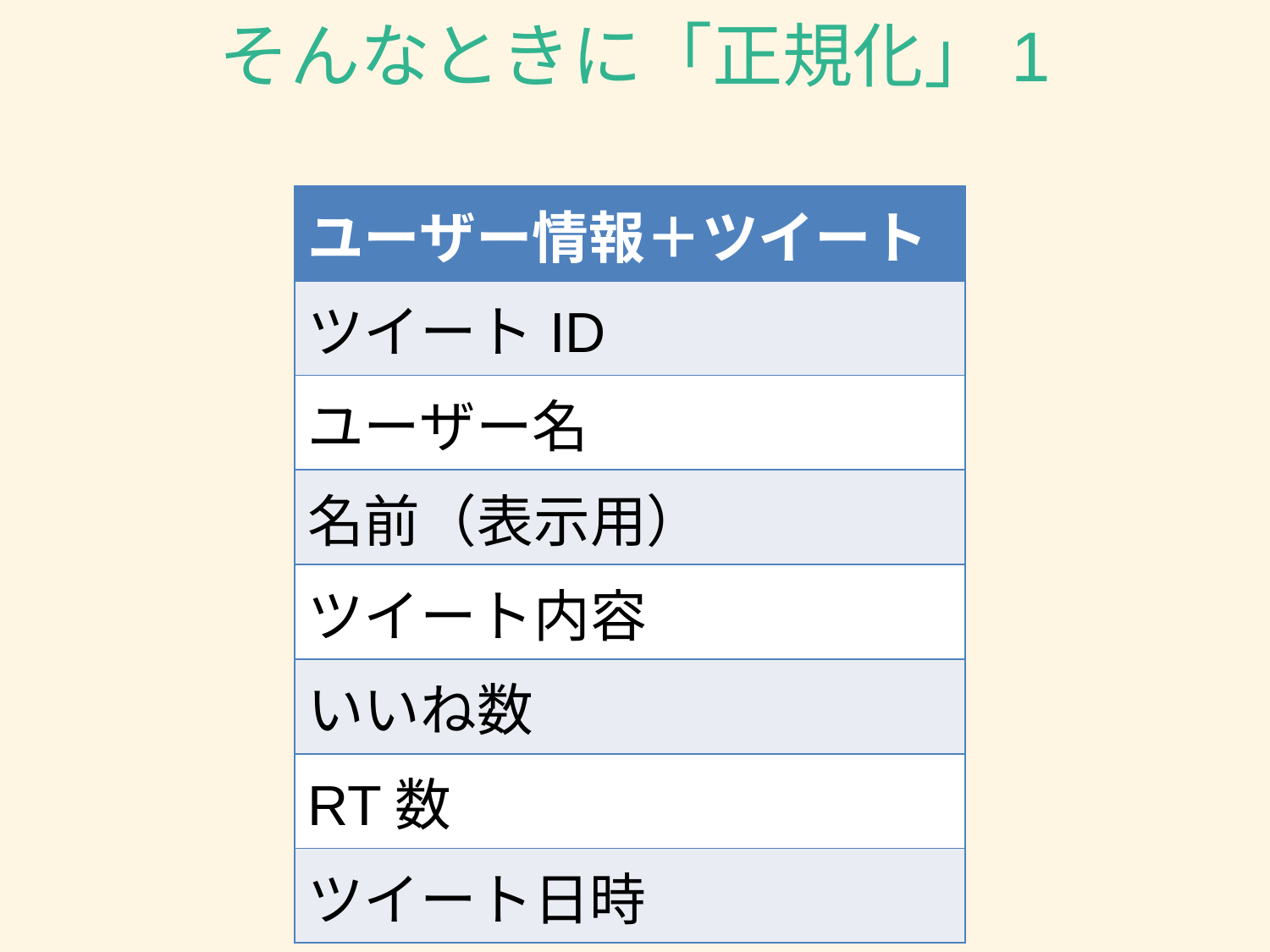

# そんなときに「正規化」1

| ユーザー情報＋ツイート |
| --- |
| ツイートID |
| ユーザー名 |
| 名前（表示用） |
| ツイート内容 |
| いいね数 |
| RT数 |
| ツイート日時 |